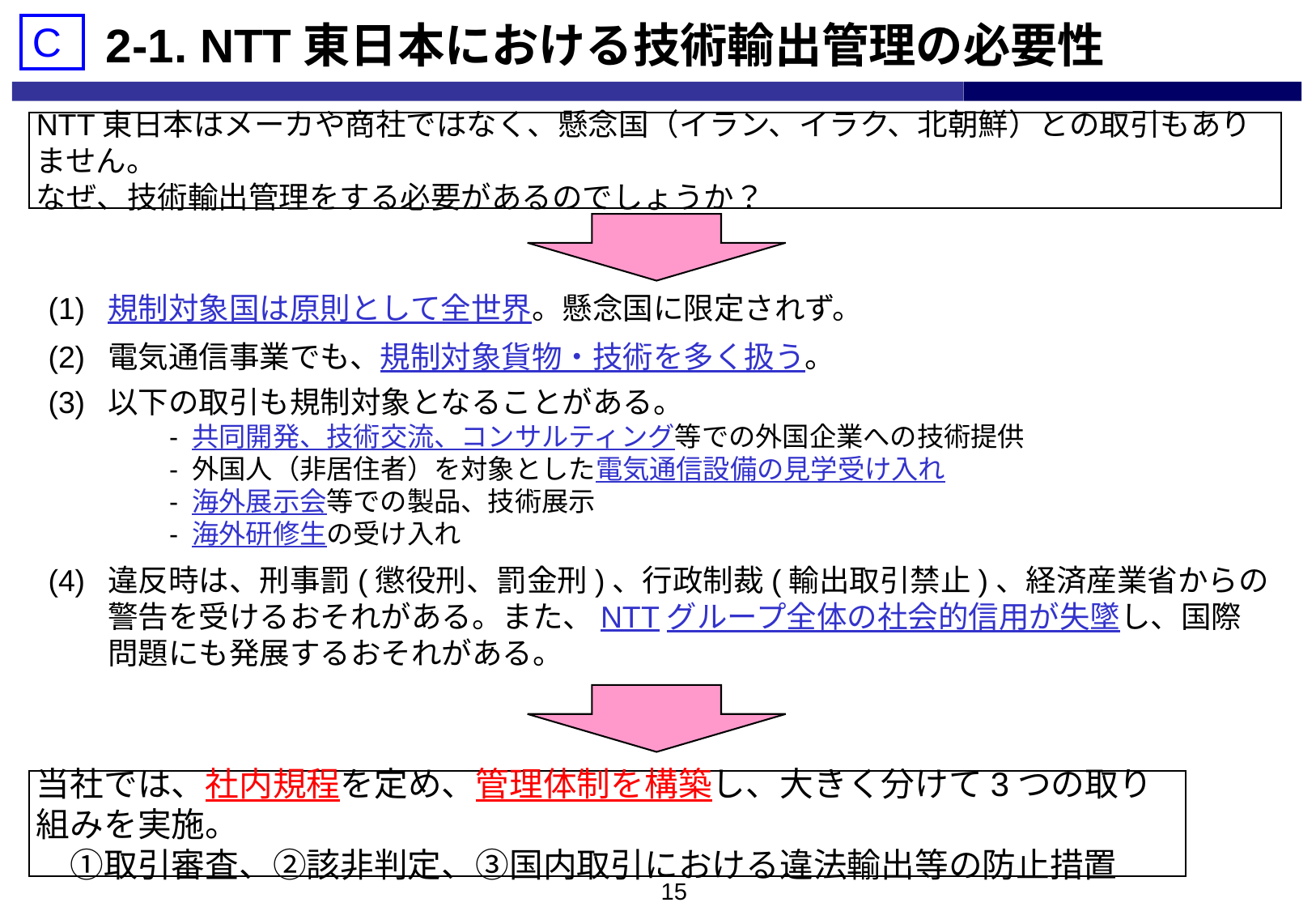

2-1. NTT東日本における技術輸出管理の必要性

NTT東日本はメーカや商社ではなく、懸念国（イラン、イラク、北朝鮮）との取引もありません。
なぜ、技術輸出管理をする必要があるのでしょうか？

(1)	規制対象国は原則として全世界。懸念国に限定されず。
(2)	電気通信事業でも、規制対象貨物・技術を多く扱う。
(3)	以下の取引も規制対象となることがある。
　　- 共同開発、技術交流、コンサルティング等での外国企業への技術提供
　　- 外国人（非居住者）を対象とした電気通信設備の見学受け入れ
　　- 海外展示会等での製品、技術展示
　　- 海外研修生の受け入れ
(4)	違反時は、刑事罰(懲役刑、罰金刑)、行政制裁(輸出取引禁止)、経済産業省からの警告を受けるおそれがある。また、NTTグループ全体の社会的信用が失墜し、国際問題にも発展するおそれがある。

当社では、社内規程を定め、管理体制を構築し、大きく分けて3つの取り組みを実施。
　①取引審査、②該非判定、③国内取引における違法輸出等の防止措置
15